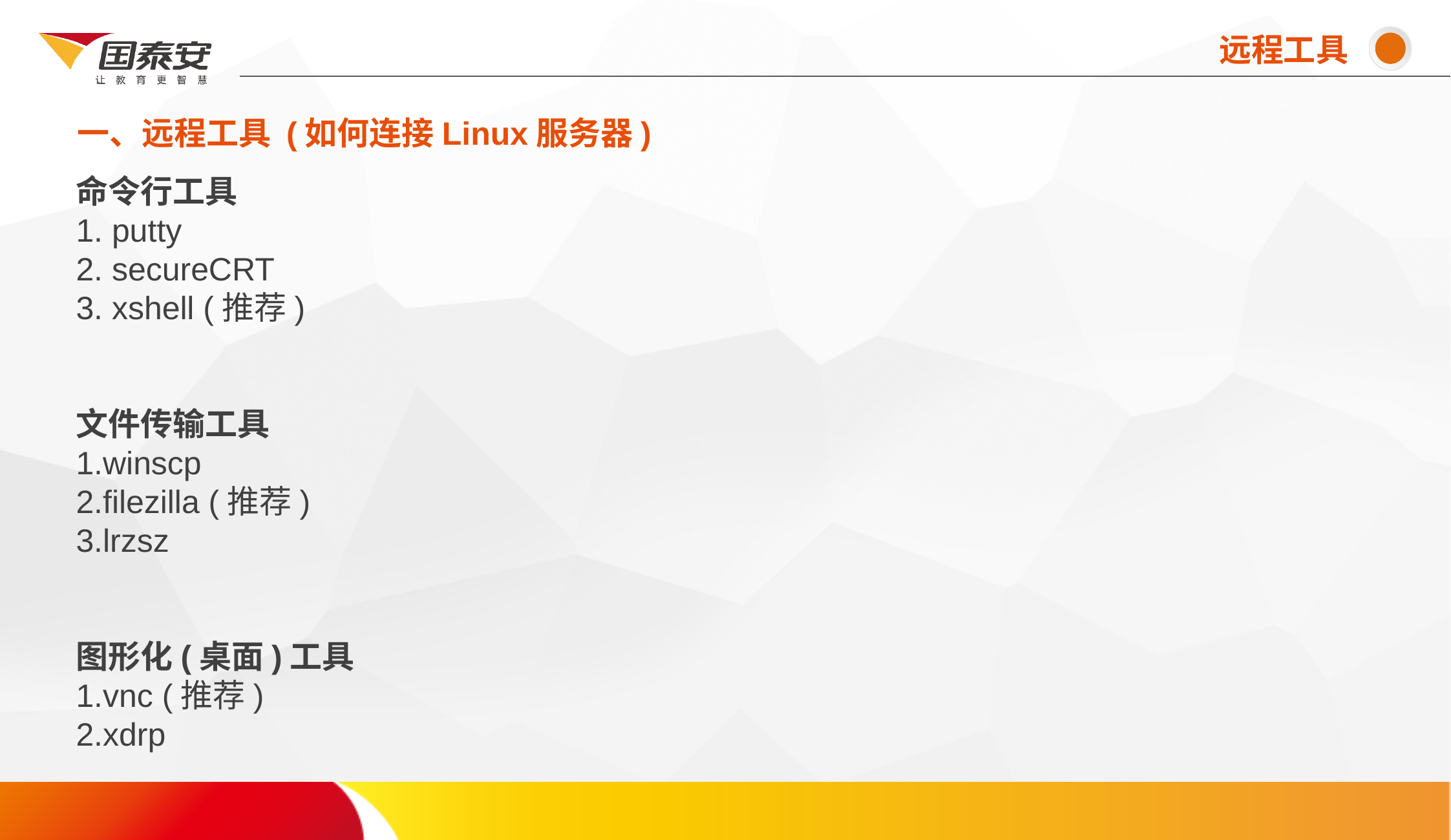

远程工具
一、远程工具 (如何连接Linux服务器)
# 命令行工具 1. putty 2. secureCRT 3. xshell (推荐) 文件传输工具 1.winscp 2.filezilla (推荐) 3.lrzsz 图形化(桌面)工具 1.vnc (推荐) 2.xdrp